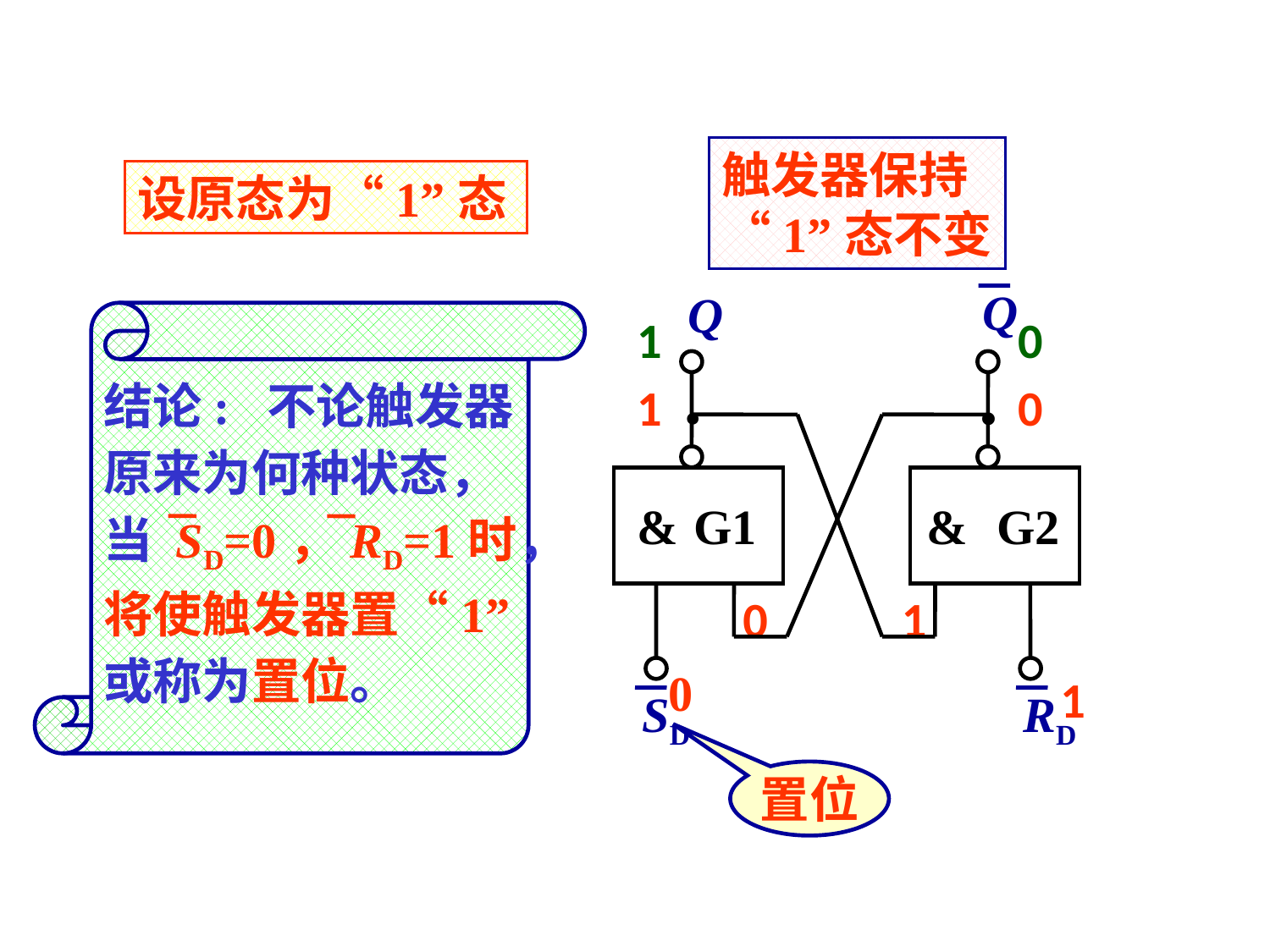

触发器保持“1”态不变
设原态为“1”态
Q

Q
.
.

&
G1
&
G2

SD

RD

结论:  不论触发器
原来为何种状态，
当 SD=0，RD=1时，
将使触发器置“1”
或称为置位。

1
0
1
0
0
1
0
1
置位